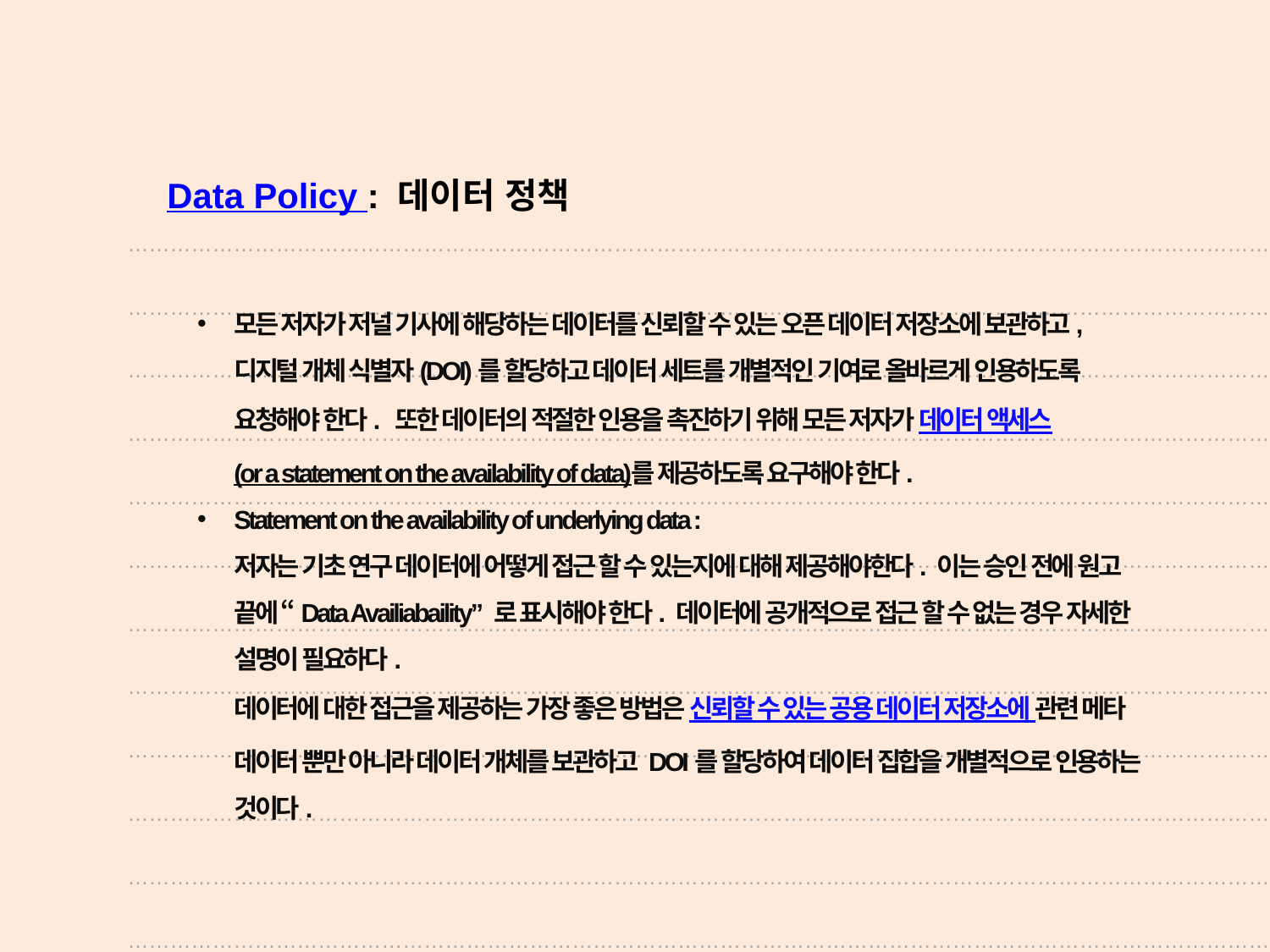

Data Policy : 데이터 정책
모든 저자가 저널 기사에 해당하는 데이터를 신뢰할 수 있는 오픈 데이터 저장소에 보관하고, 디지털 개체 식별자(DOI)를 할당하고 데이터 세트를 개별적인 기여로 올바르게 인용하도록 요청해야 한다.  또한 데이터의 적절한 인용을 촉진하기 위해 모든 저자가 데이터 액세스(or a statement on the availability of data)를 제공하도록 요구해야 한다.
Statement on the availability of underlying data :
저자는 기초 연구 데이터에 어떻게 접근 할 수 있는지에 대해 제공해야한다. 이는 승인 전에 원고 끝에 “Data Availiabaility” 로 표시해야 한다. 데이터에 공개적으로 접근 할 수 없는 경우 자세한 설명이 필요하다.
데이터에 대한 접근을 제공하는 가장 좋은 방법은 신뢰할 수 있는 공용 데이터 저장소에 관련 메타 데이터 뿐만 아니라 데이터 개체를 보관하고 DOI를 할당하여 데이터 집합을 개별적으로 인용하는 것이다.